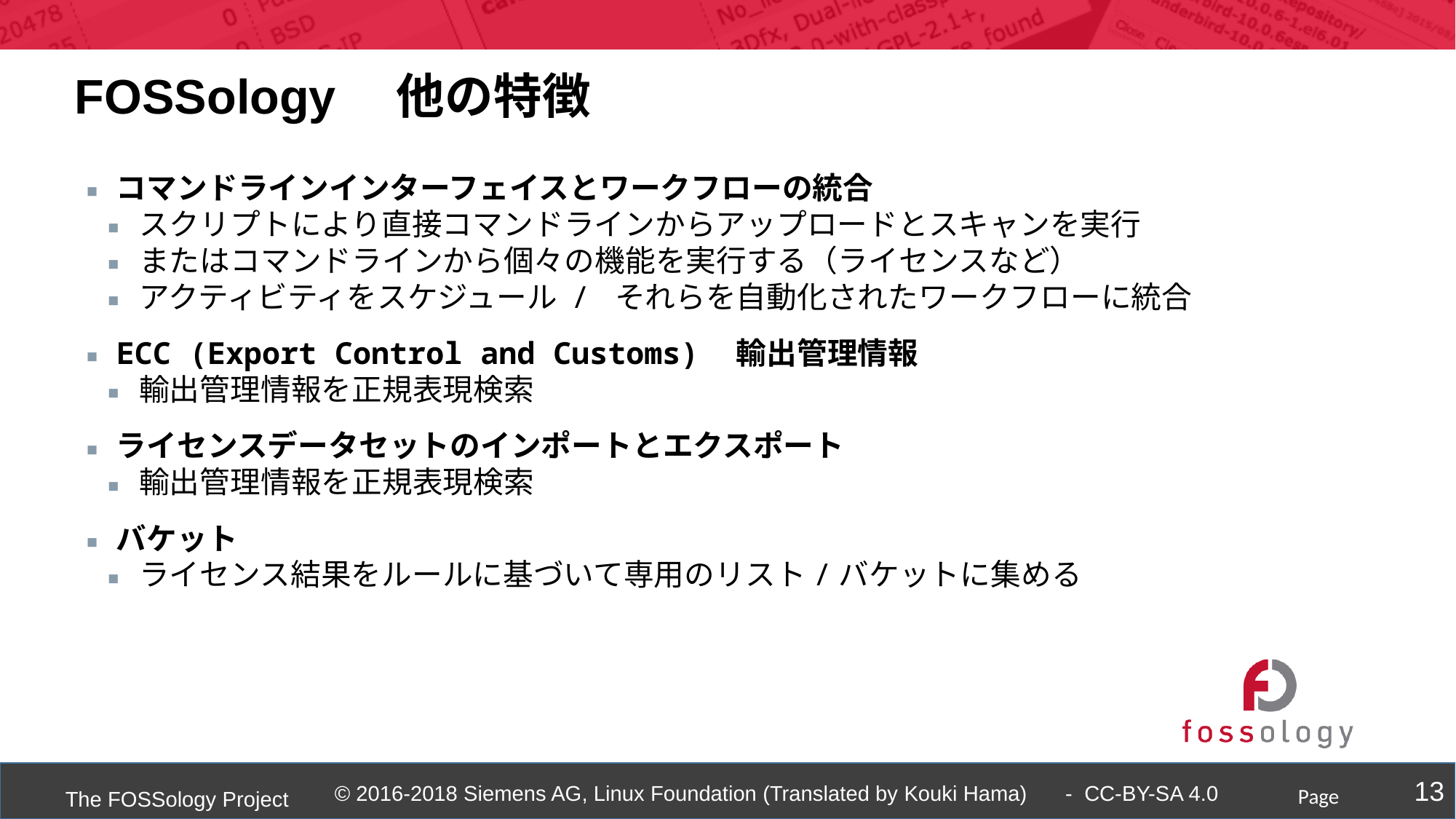

FOSSology　他の特徴
コマンドラインインターフェイスとワークフローの統合
スクリプトにより直接コマンドラインからアップロードとスキャンを実行
またはコマンドラインから個々の機能を実行する（ライセンスなど）
アクティビティをスケジュール / それらを自動化されたワークフローに統合
ECC (Export Control and Customs)　輸出管理情報
輸出管理情報を正規表現検索
ライセンスデータセットのインポートとエクスポート
輸出管理情報を正規表現検索
バケット
ライセンス結果をルールに基づいて専用のリスト/バケットに集める

 Page